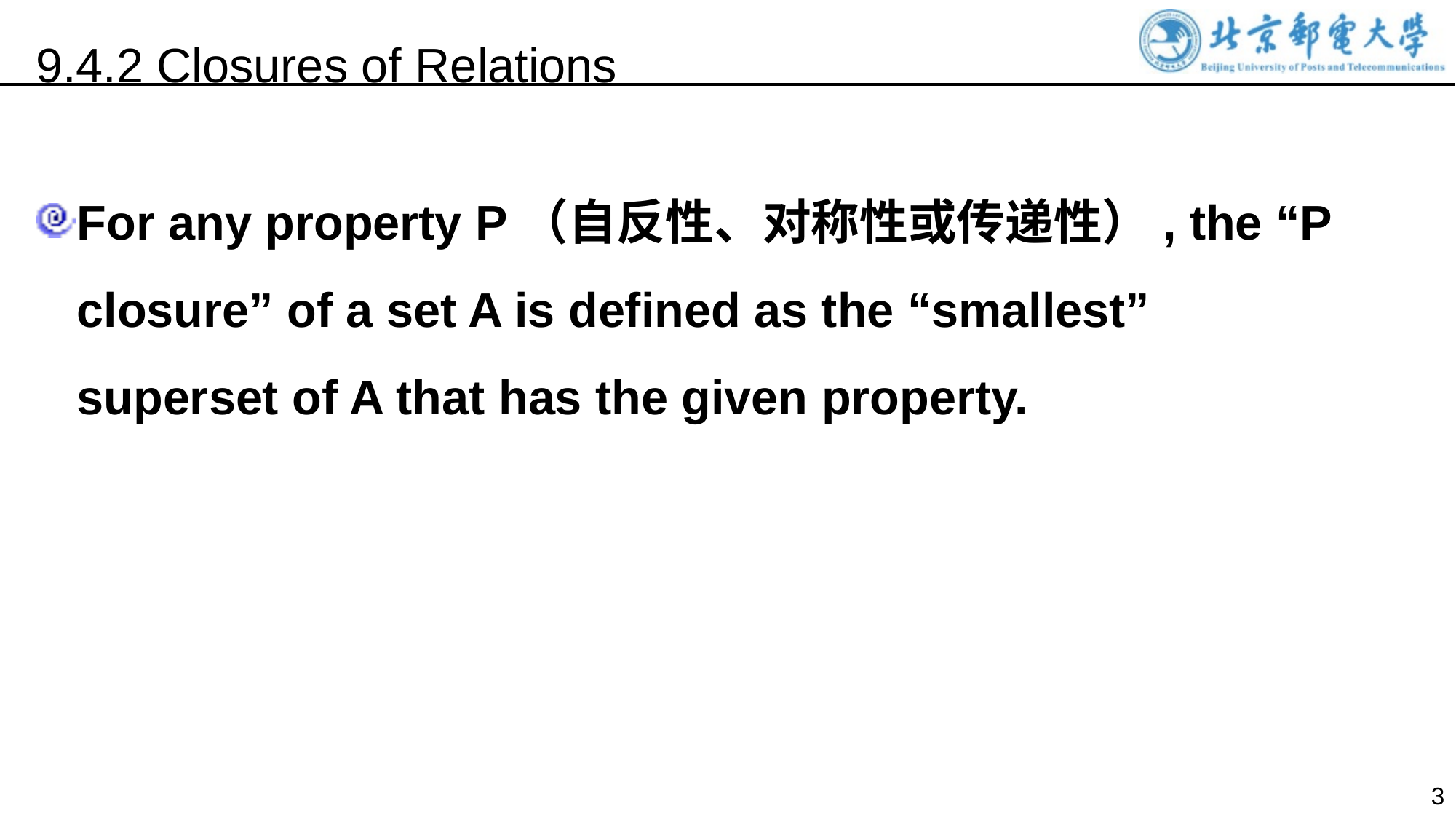

9.4.2 Closures of Relations
For any property P（自反性、对称性或传递性）, the “P closure” of a set A is defined as the “smallest” superset of A that has the given property.